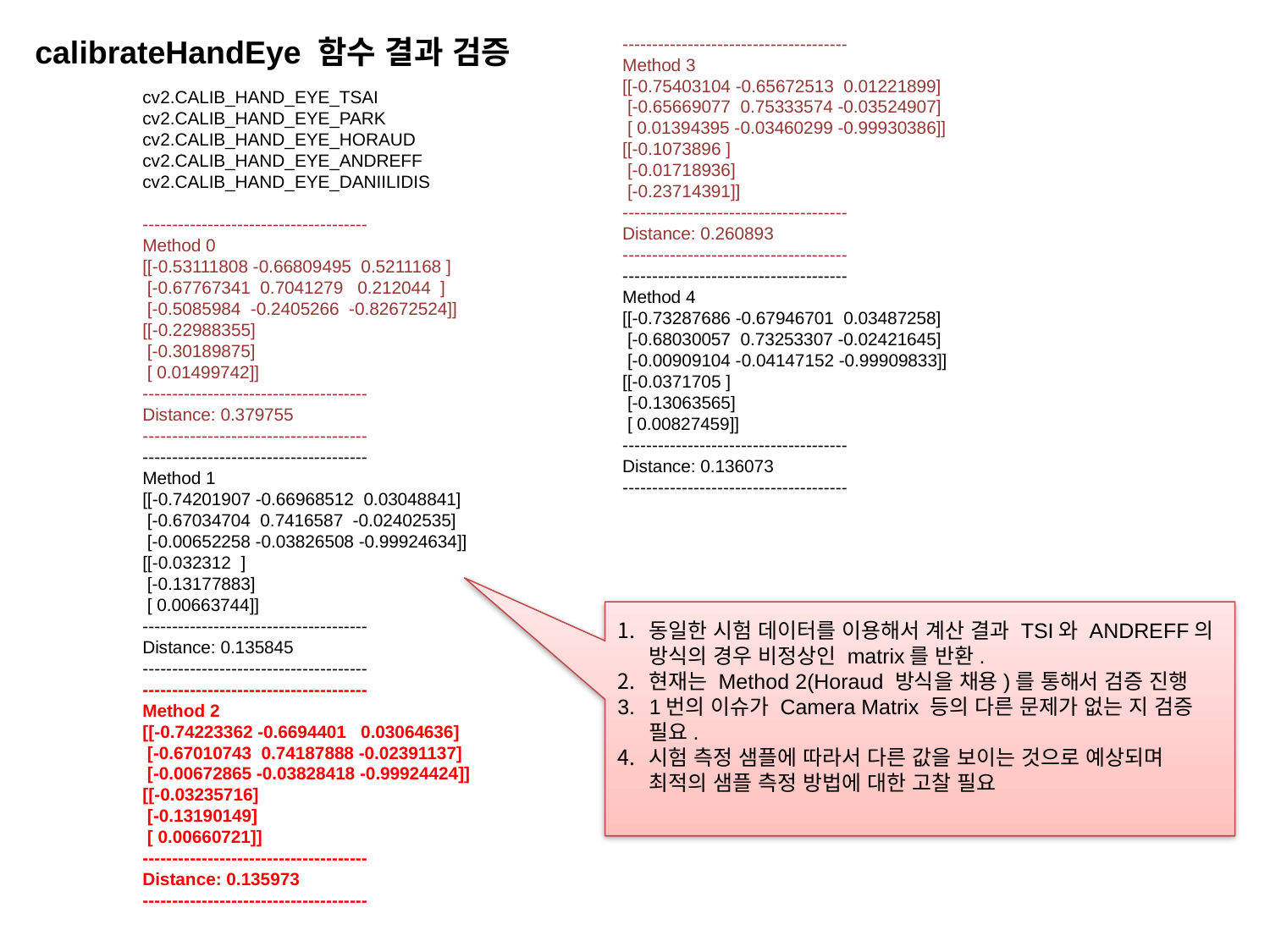

calibrateHandEye 함수 결과 검증
--------------------------------------
Method 3
[[-0.75403104 -0.65672513  0.01221899]
 [-0.65669077  0.75333574 -0.03524907]
 [ 0.01394395 -0.03460299 -0.99930386]]
[[-0.1073896 ]
 [-0.01718936]
 [-0.23714391]]
--------------------------------------
Distance: 0.260893
--------------------------------------
--------------------------------------
Method 4
[[-0.73287686 -0.67946701  0.03487258]
 [-0.68030057  0.73253307 -0.02421645]
 [-0.00909104 -0.04147152 -0.99909833]]
[[-0.0371705 ]
 [-0.13063565]
 [ 0.00827459]]
--------------------------------------
Distance: 0.136073
--------------------------------------
cv2.CALIB_HAND_EYE_TSAI
cv2.CALIB_HAND_EYE_PARK
cv2.CALIB_HAND_EYE_HORAUD
cv2.CALIB_HAND_EYE_ANDREFF
cv2.CALIB_HAND_EYE_DANIILIDIS

--------------------------------------
Method 0
[[-0.53111808 -0.66809495  0.5211168 ]
 [-0.67767341  0.7041279   0.212044  ]
 [-0.5085984  -0.2405266  -0.82672524]]
[[-0.22988355]
 [-0.30189875]
 [ 0.01499742]]
--------------------------------------
Distance: 0.379755
--------------------------------------
--------------------------------------
Method 1
[[-0.74201907 -0.66968512  0.03048841]
 [-0.67034704  0.7416587  -0.02402535]
 [-0.00652258 -0.03826508 -0.99924634]]
[[-0.032312  ]
 [-0.13177883]
 [ 0.00663744]]
--------------------------------------
Distance: 0.135845
--------------------------------------
--------------------------------------
Method 2
[[-0.74223362 -0.6694401   0.03064636]
 [-0.67010743  0.74187888 -0.02391137]
 [-0.00672865 -0.03828418 -0.99924424]]
[[-0.03235716]
 [-0.13190149]
 [ 0.00660721]]
--------------------------------------
Distance: 0.135973
--------------------------------------
동일한 시험 데이터를 이용해서 계산 결과 TSI와 ANDREFF의 방식의 경우 비정상인 matrix를 반환.
현재는 Method 2(Horaud 방식을 채용)를 통해서 검증 진행
1번의 이슈가 Camera Matrix 등의 다른 문제가 없는 지 검증 필요.
시험 측정 샘플에 따라서 다른 값을 보이는 것으로 예상되며 최적의 샘플 측정 방법에 대한 고찰 필요